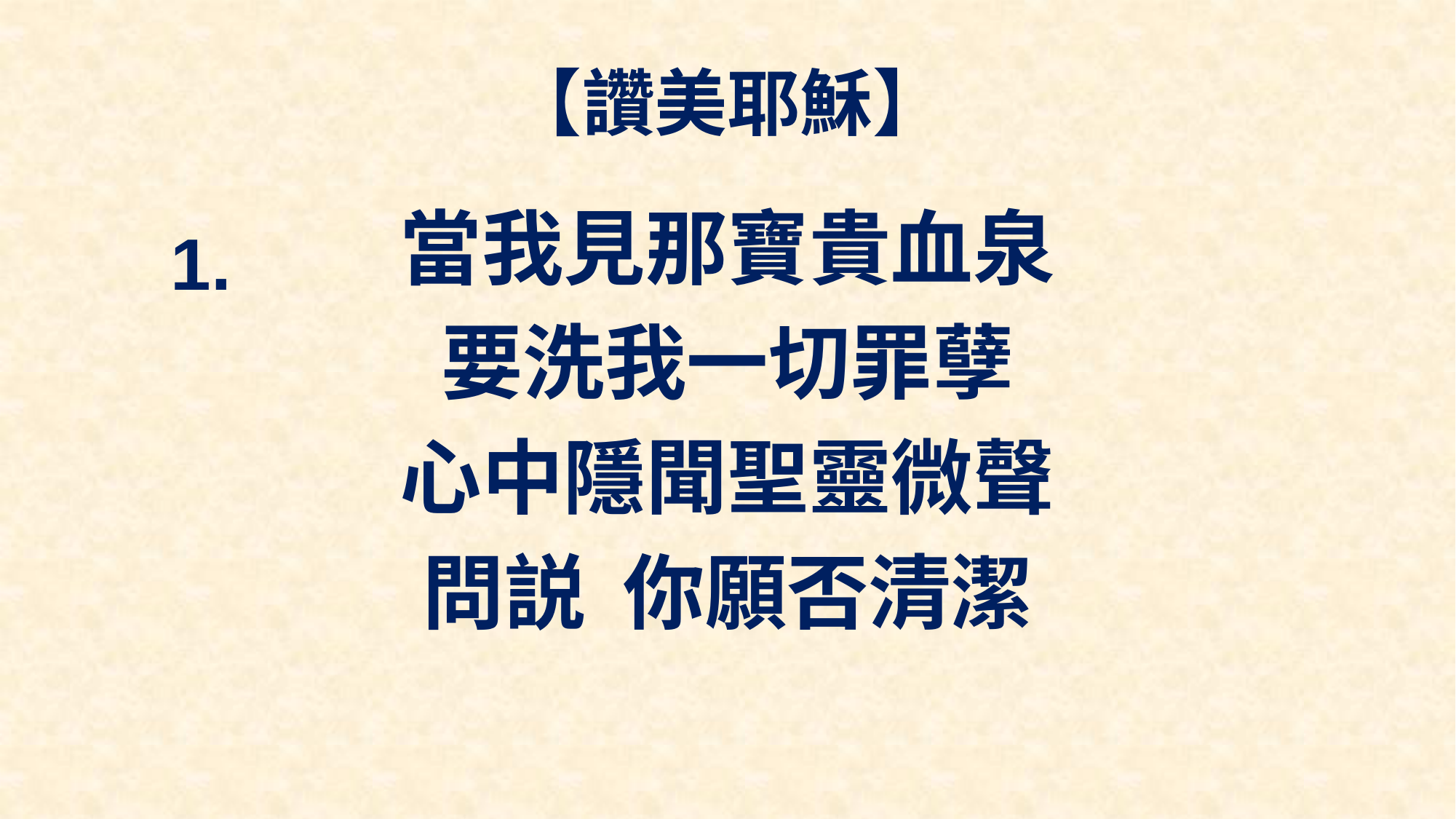

# 【讚美耶穌】
當我見那寶貴血泉
要洗我一切罪孽
心中隱聞聖靈微聲
問説  你願否清潔
1.